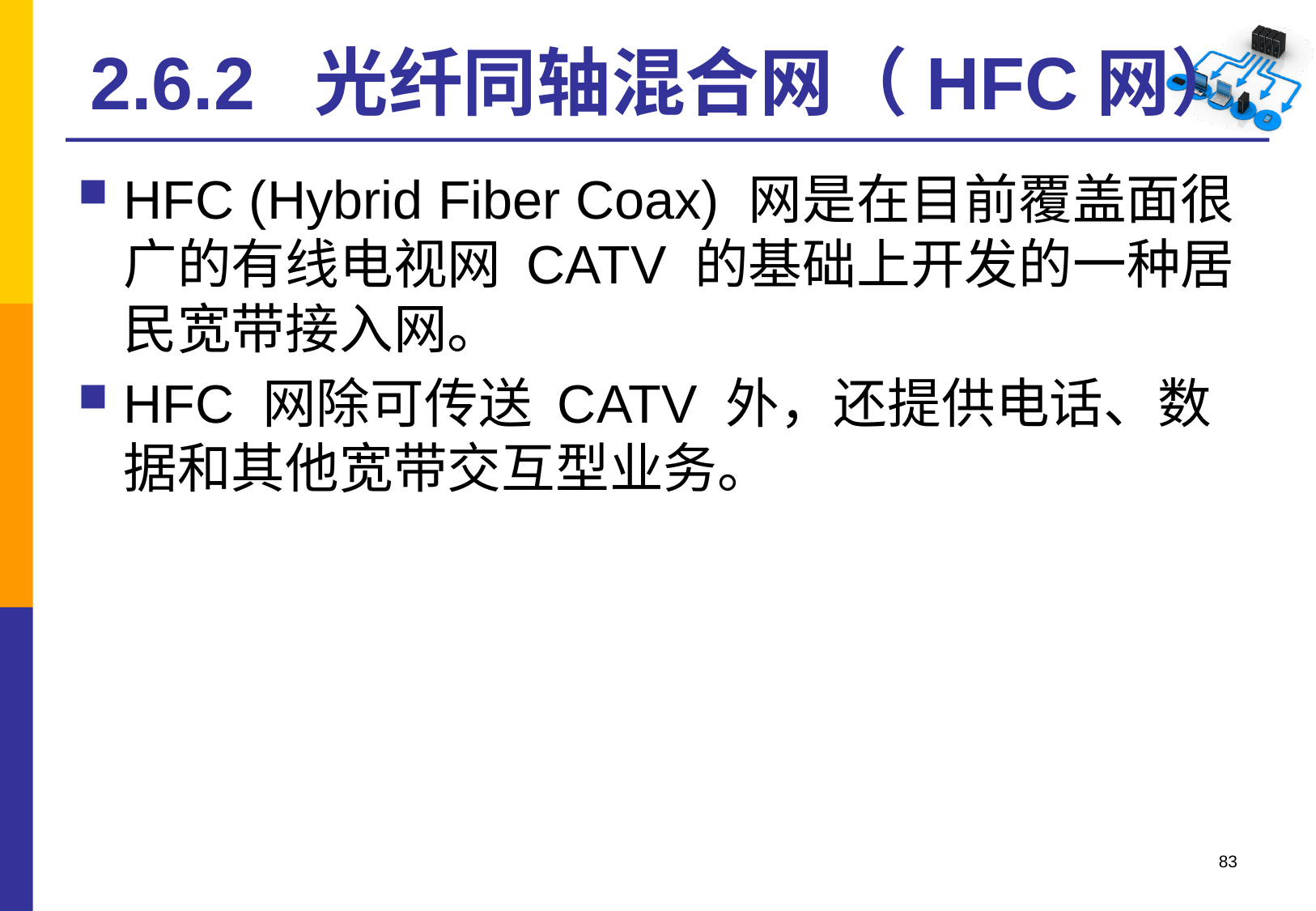

# 2.6.2  光纤同轴混合网（HFC网）
HFC (Hybrid Fiber Coax) 网是在目前覆盖面很广的有线电视网 CATV 的基础上开发的一种居民宽带接入网。
HFC 网除可传送 CATV 外，还提供电话、数据和其他宽带交互型业务。
83